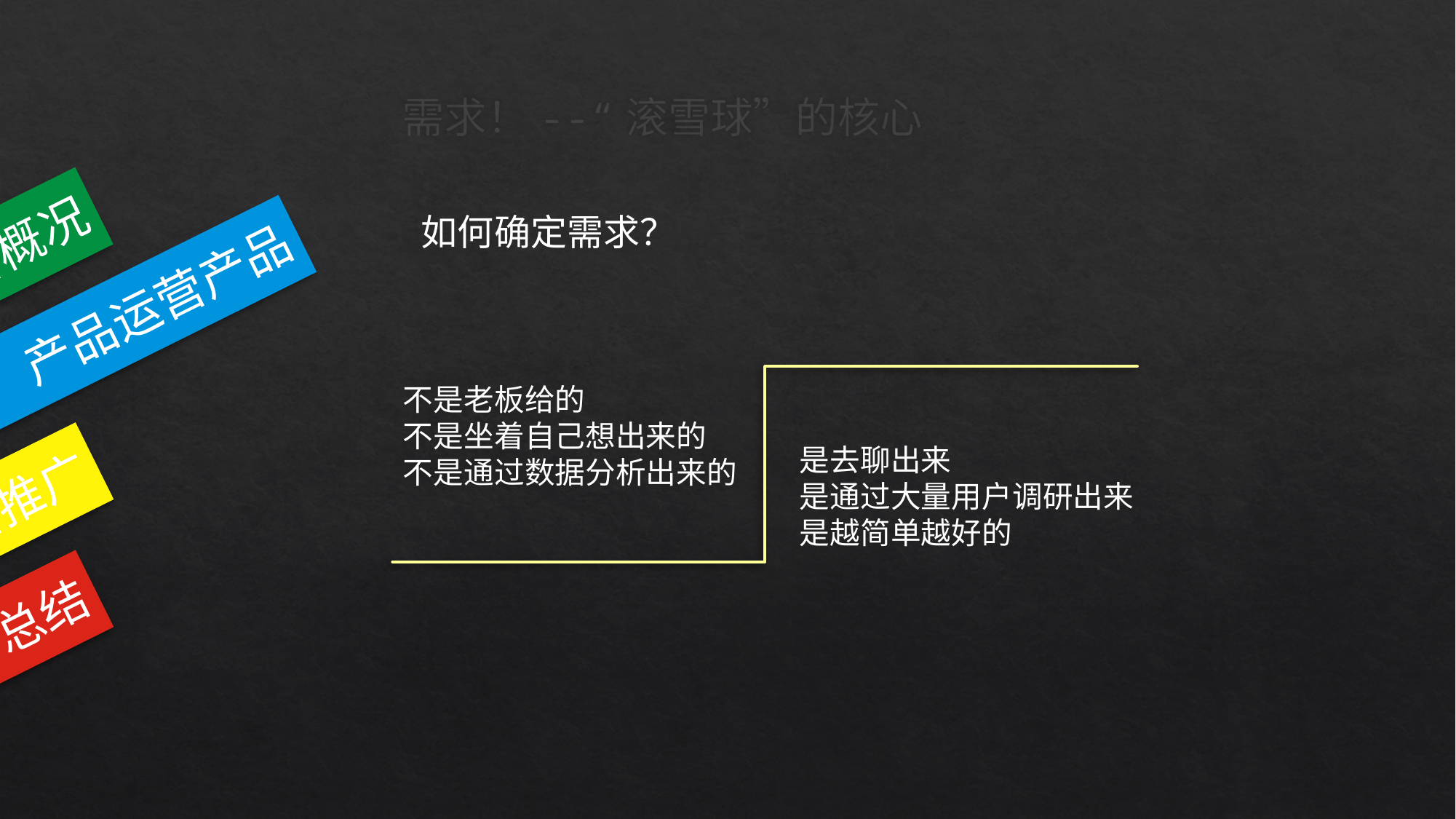

需求！--“滚雪球”的核心
如何确定需求？
不是老板给的
不是坐着自己想出来的
不是通过数据分析出来的
是去聊出来
是通过大量用户调研出来
是越简单越好的